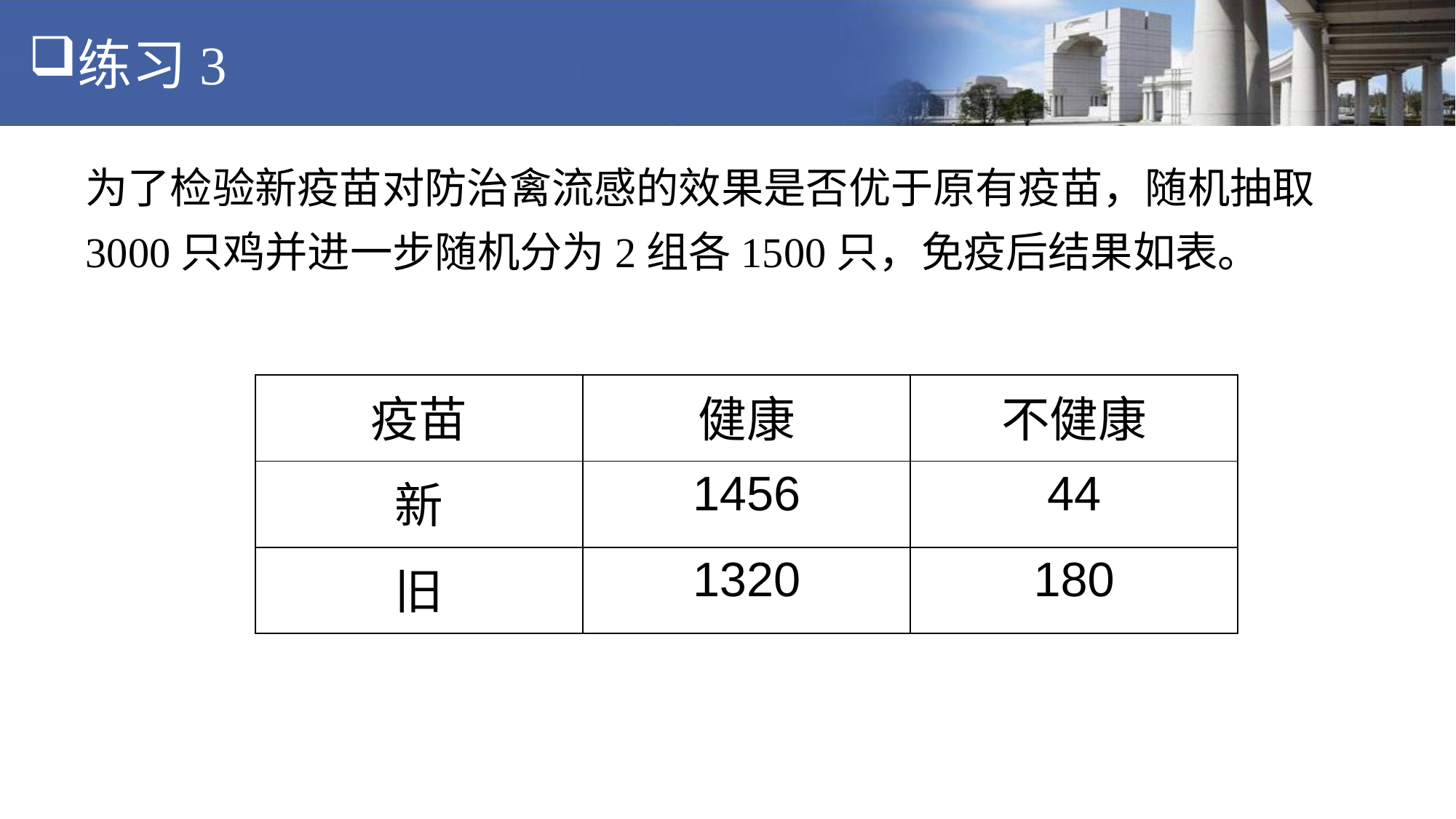

# 练习3
为了检验新疫苗对防治禽流感的效果是否优于原有疫苗，随机抽取3000只鸡并进一步随机分为2组各1500只，免疫后结果如表。
| 疫苗 | 健康 | 不健康 |
| --- | --- | --- |
| 新 | 1456 | 44 |
| 旧 | 1320 | 180 |